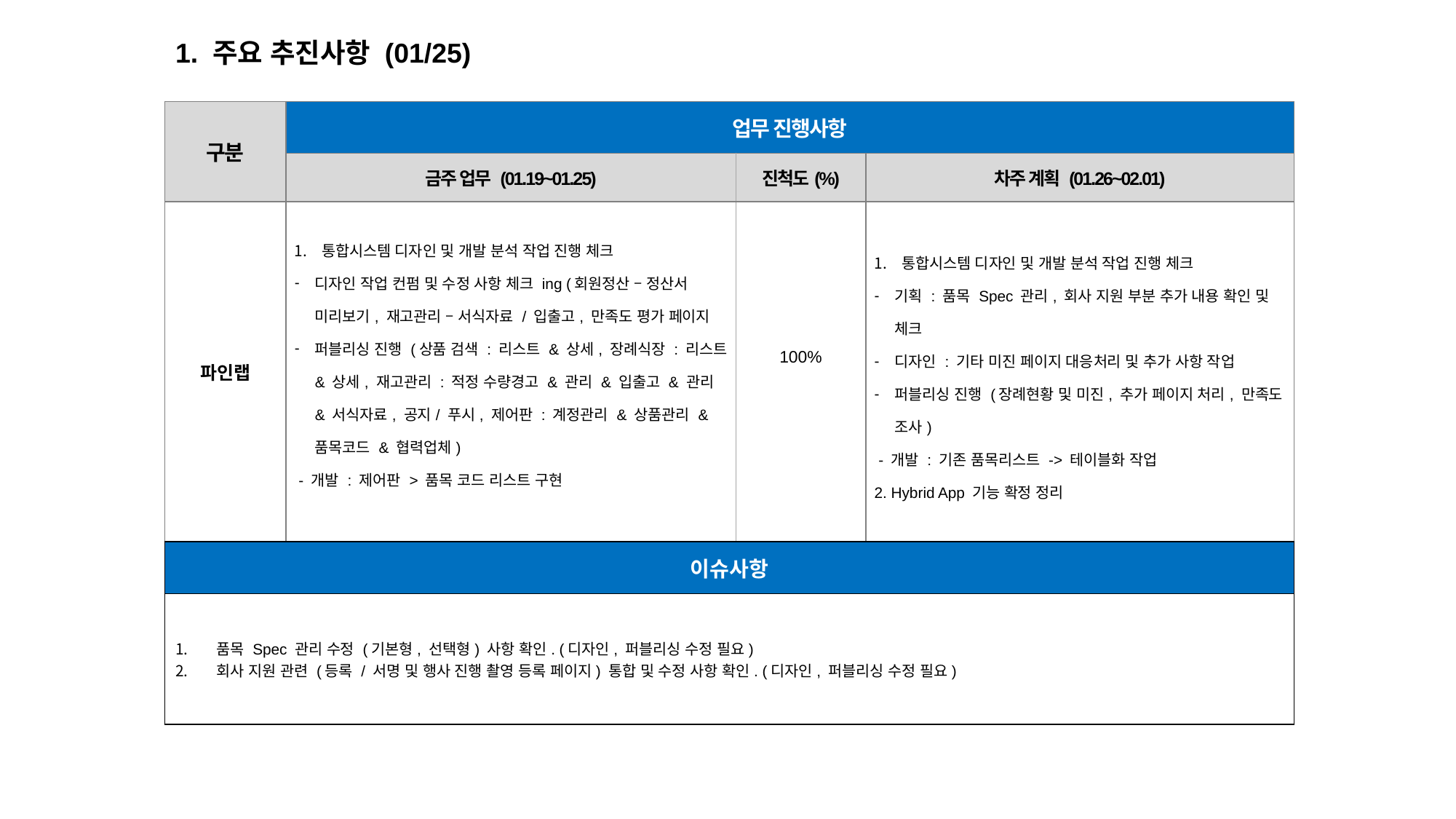

1. 주요 추진사항 (01/25)
| 구분 | 업무 진행사항 |  |  |
| --- | --- | --- | --- |
|  | 금주 업무 (01.19~01.25) | 진척도(%) | 차주 계획 (01.26~02.01) |
| 파인랩 | 통합시스템 디자인 및 개발 분석 작업 진행 체크 디자인 작업 컨펌 및 수정 사항 체크 ing (회원정산 – 정산서 미리보기, 재고관리 – 서식자료 / 입출고, 만족도 평가 페이지 퍼블리싱 진행 (상품 검색 : 리스트 & 상세, 장례식장 : 리스트 & 상세, 재고관리 : 적정 수량경고 & 관리 & 입출고 & 관리 & 서식자료, 공지/ 푸시, 제어판 : 계정관리 & 상품관리 & 품목코드 & 협력업체) - 개발 : 제어판 > 품목 코드 리스트 구현 | 100% | 통합시스템 디자인 및 개발 분석 작업 진행 체크 기획 : 품목 Spec 관리, 회사 지원 부분 추가 내용 확인 및 체크 디자인 : 기타 미진 페이지 대응처리 및 추가 사항 작업 퍼블리싱 진행 (장례현황 및 미진, 추가 페이지 처리, 만족도 조사) - 개발 : 기존 품목리스트 -> 테이블화 작업 2. Hybrid App 기능 확정 정리 |
| 이슈사항 |
| --- |
| 품목 Spec 관리 수정 (기본형, 선택형) 사항 확인. (디자인, 퍼블리싱 수정 필요) 회사 지원 관련 (등록 / 서명 및 행사 진행 촬영 등록 페이지) 통합 및 수정 사항 확인. (디자인, 퍼블리싱 수정 필요) |